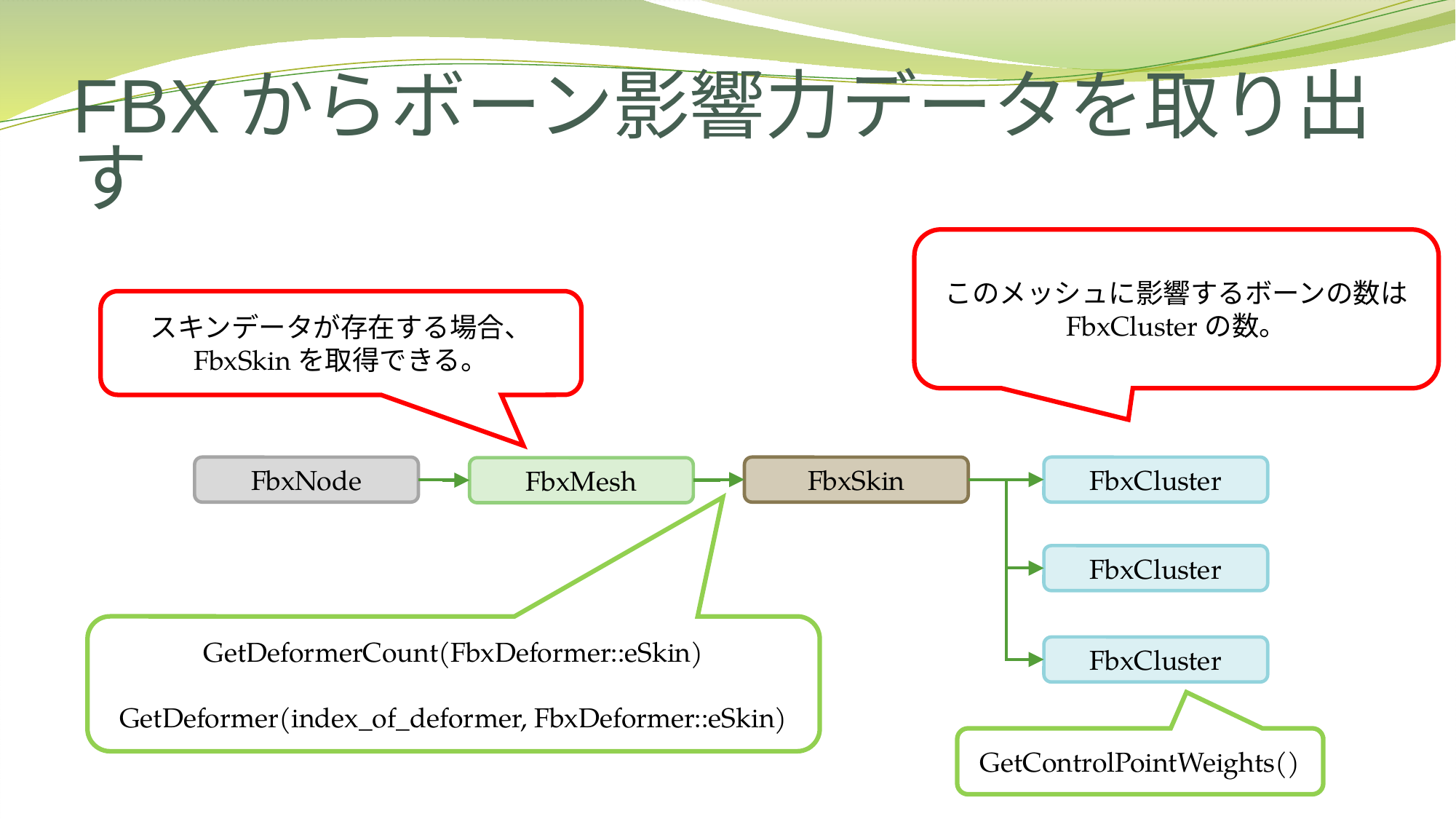

# FBXからボーン影響力データを取り出す
このメッシュに影響するボーンの数は
FbxClusterの数。
スキンデータが存在する場合、
FbxSkinを取得できる。
FbxNode
FbxSkin
FbxCluster
FbxMesh
FbxCluster
GetDeformerCount(FbxDeformer::eSkin)

GetDeformer(index_of_deformer, FbxDeformer::eSkin)
FbxCluster
GetControlPointWeights()